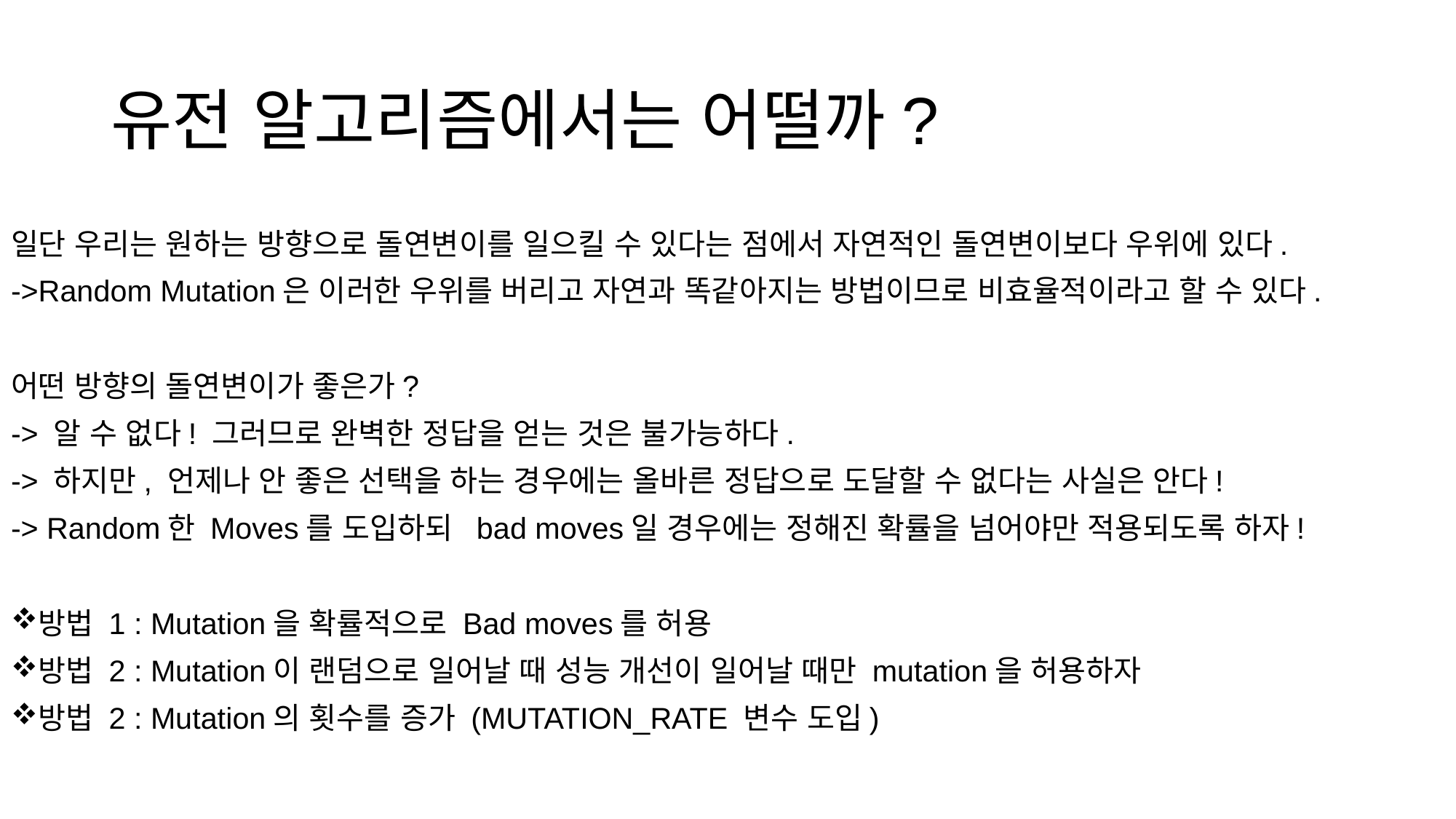

# 유전 알고리즘에서는 어떨까?
일단 우리는 원하는 방향으로 돌연변이를 일으킬 수 있다는 점에서 자연적인 돌연변이보다 우위에 있다.
->Random Mutation은 이러한 우위를 버리고 자연과 똑같아지는 방법이므로 비효율적이라고 할 수 있다.

어떤 방향의 돌연변이가 좋은가?
-> 알 수 없다! 그러므로 완벽한 정답을 얻는 것은 불가능하다.
-> 하지만, 언제나 안 좋은 선택을 하는 경우에는 올바른 정답으로 도달할 수 없다는 사실은 안다!
-> Random한 Moves를 도입하되  bad moves일 경우에는 정해진 확률을 넘어야만 적용되도록 하자!

방법 1 : Mutation을 확률적으로 Bad moves를 허용
방법 2 : Mutation이 랜덤으로 일어날 때 성능 개선이 일어날 때만 mutation을 허용하자
방법 2 : Mutation의 횟수를 증가 (MUTATION_RATE 변수 도입)